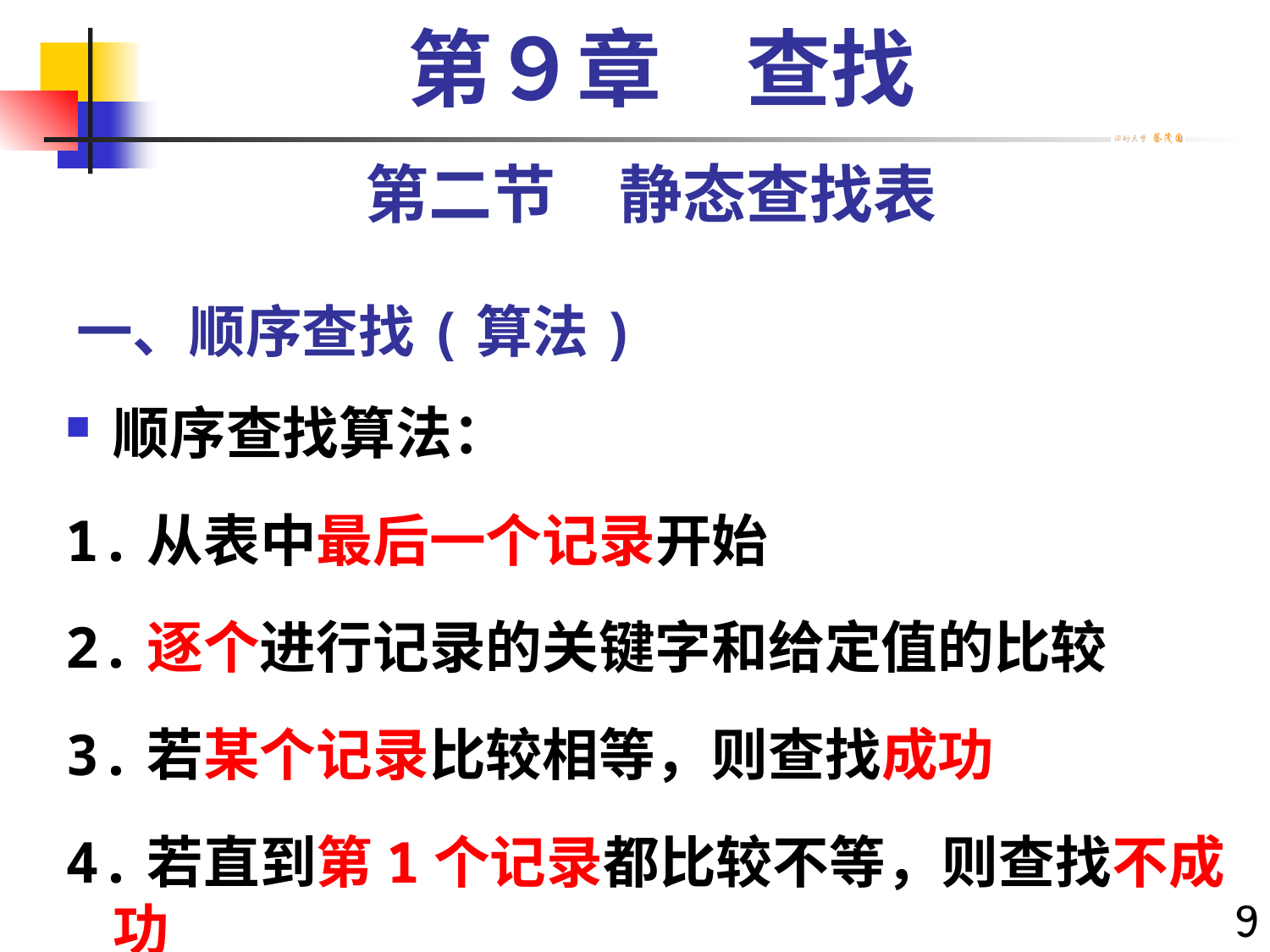

第９章　查找
第二节　静态查找表
# 一、顺序查找(算法)
顺序查找算法：
1.从表中最后一个记录开始
2.逐个进行记录的关键字和给定值的比较
3.若某个记录比较相等，则查找成功
4.若直到第1个记录都比较不等，则查找不成功
9